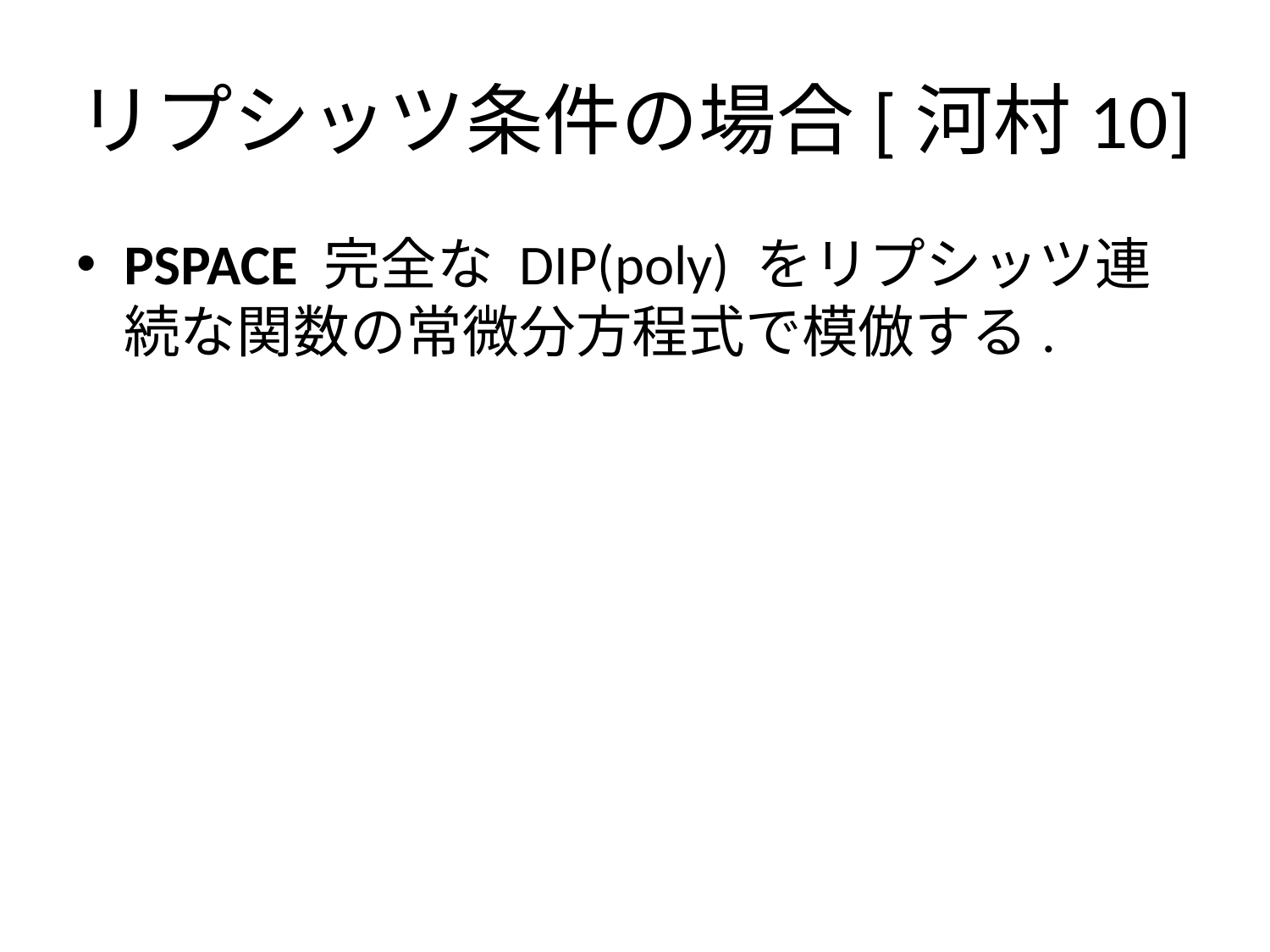

# リプシッツ条件の場合[河村10]
PSPACE 完全な DIP(poly) をリプシッツ連続な関数の常微分方程式で模倣する.